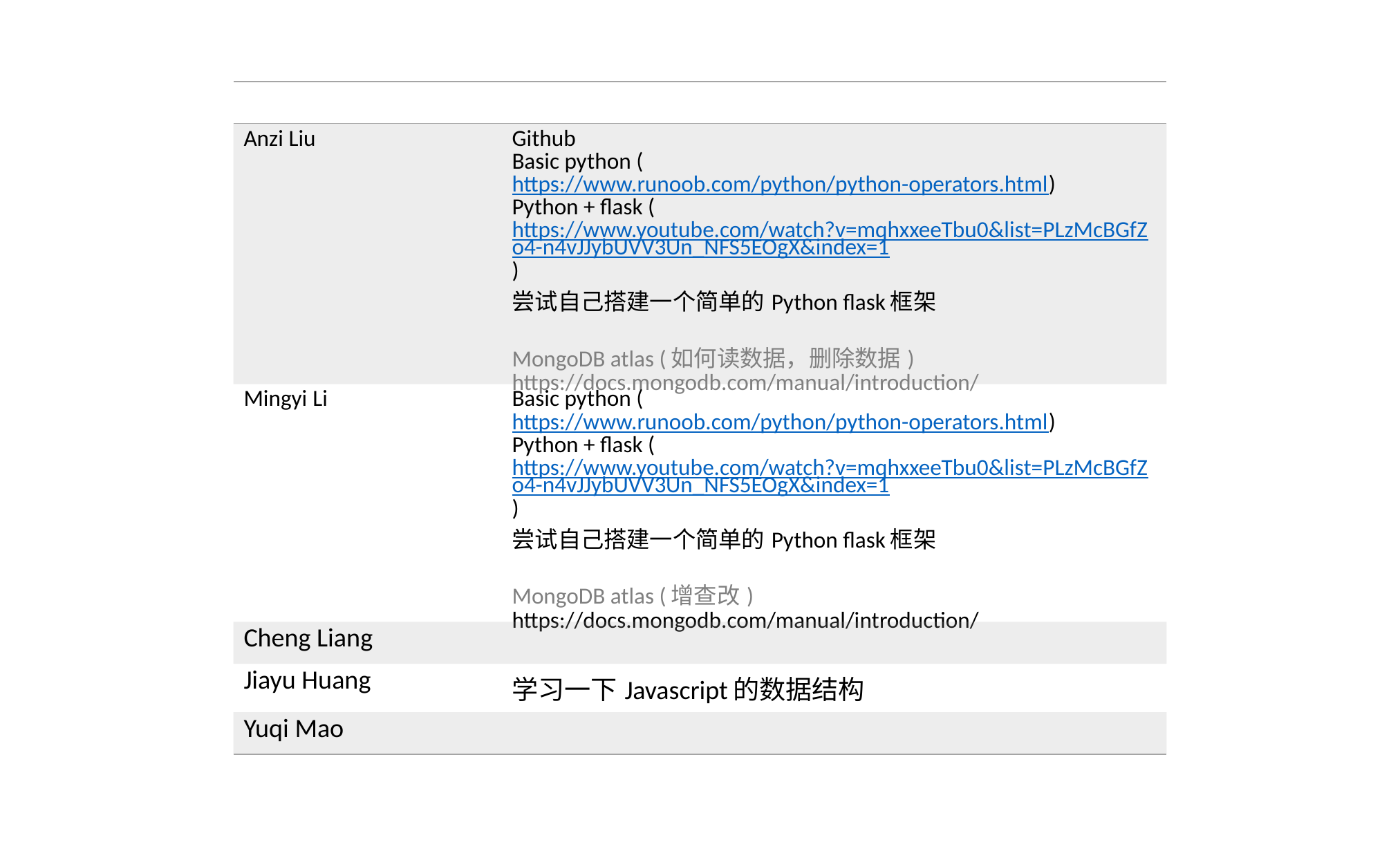

|  |  |
| --- | --- |
| Anzi Liu | Github Basic python (https://www.runoob.com/python/python-operators.html) Python + flask (https://www.youtube.com/watch?v=mqhxxeeTbu0&list=PLzMcBGfZo4-n4vJJybUVV3Un\_NFS5EOgX&index=1) 尝试自己搭建一个简单的Python flask框架 MongoDB atlas (如何读数据，删除数据) https://docs.mongodb.com/manual/introduction/ |
| Mingyi Li | Basic python (https://www.runoob.com/python/python-operators.html) Python + flask (https://www.youtube.com/watch?v=mqhxxeeTbu0&list=PLzMcBGfZo4-n4vJJybUVV3Un\_NFS5EOgX&index=1) 尝试自己搭建一个简单的Python flask框架 MongoDB atlas (增查改) https://docs.mongodb.com/manual/introduction/ |
| Cheng Liang |  |
| Jiayu Huang | 学习一下Javascript的数据结构 |
| Yuqi Mao |  |